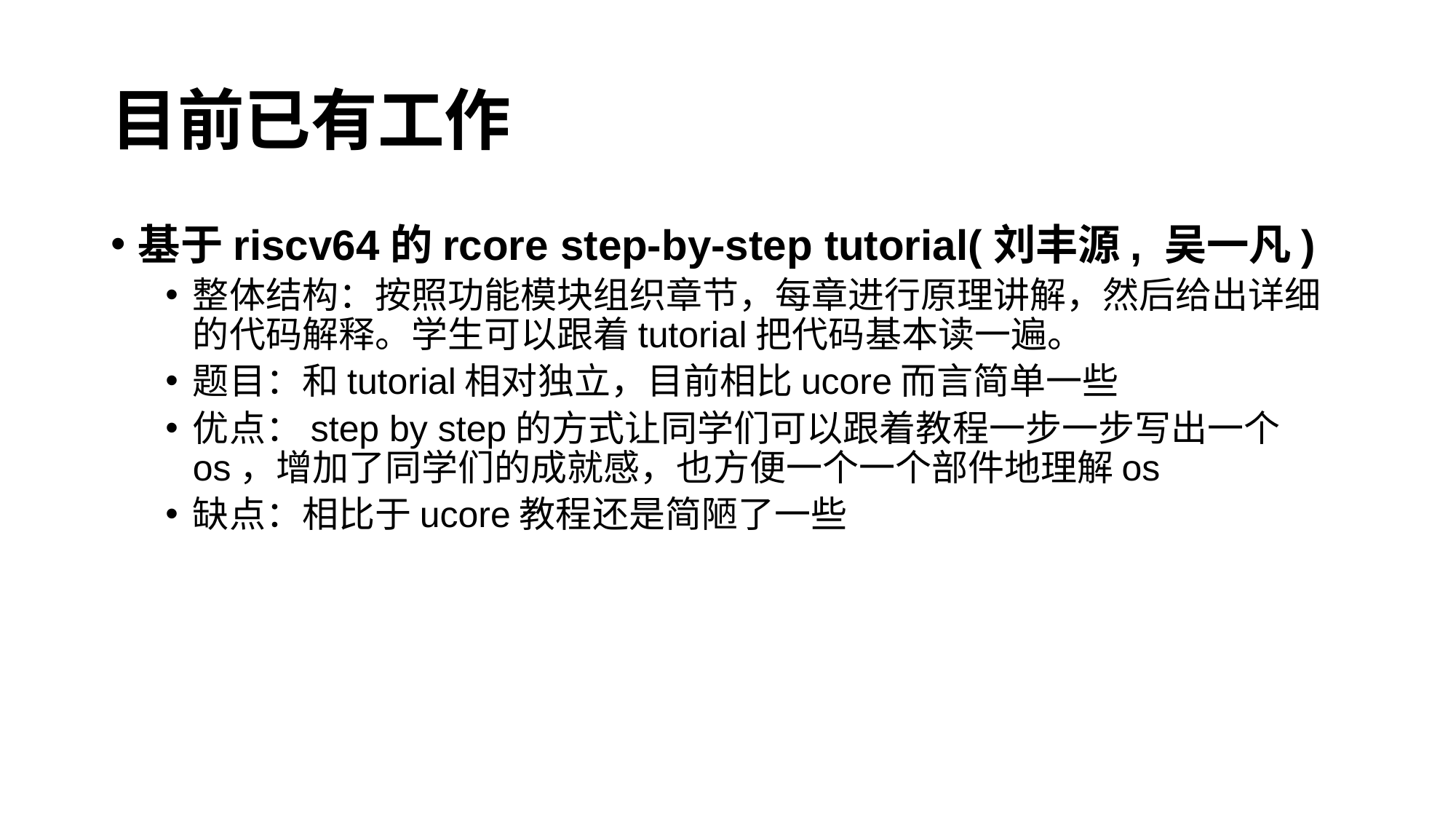

# 目前已有工作
基于riscv64的rcore step-by-step tutorial(刘丰源, 吴一凡)
整体结构：按照功能模块组织章节，每章进行原理讲解，然后给出详细的代码解释。学生可以跟着tutorial把代码基本读一遍。
题目：和tutorial相对独立，目前相比ucore而言简单一些
优点：step by step的方式让同学们可以跟着教程一步一步写出一个os，增加了同学们的成就感，也方便一个一个部件地理解os
缺点：相比于ucore教程还是简陋了一些